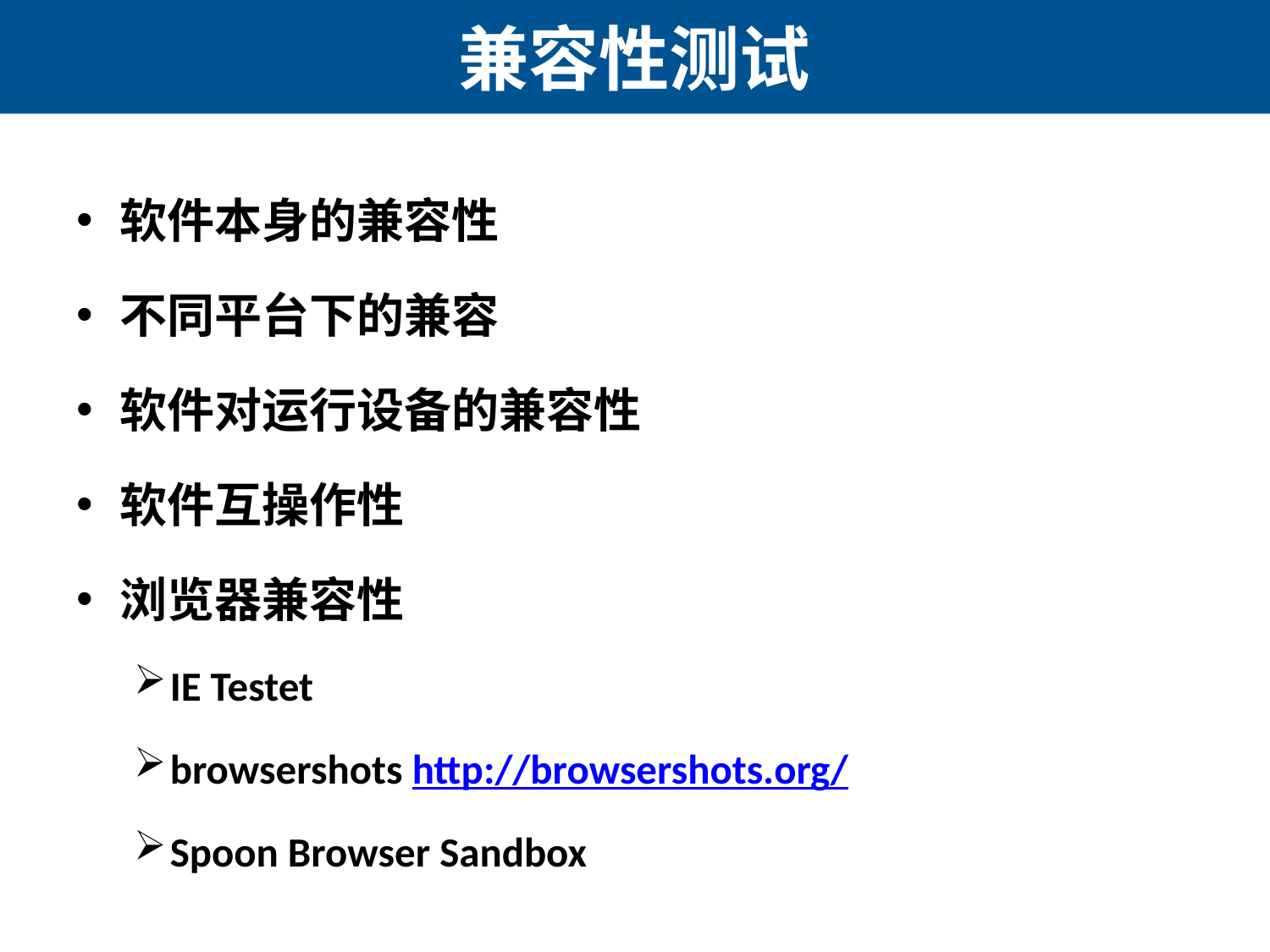

# 兼容性测试
软件本身的兼容性
不同平台下的兼容
软件对运行设备的兼容性
软件互操作性
浏览器兼容性
IE Testet
browsershots http://browsershots.org/
Spoon Browser Sandbox